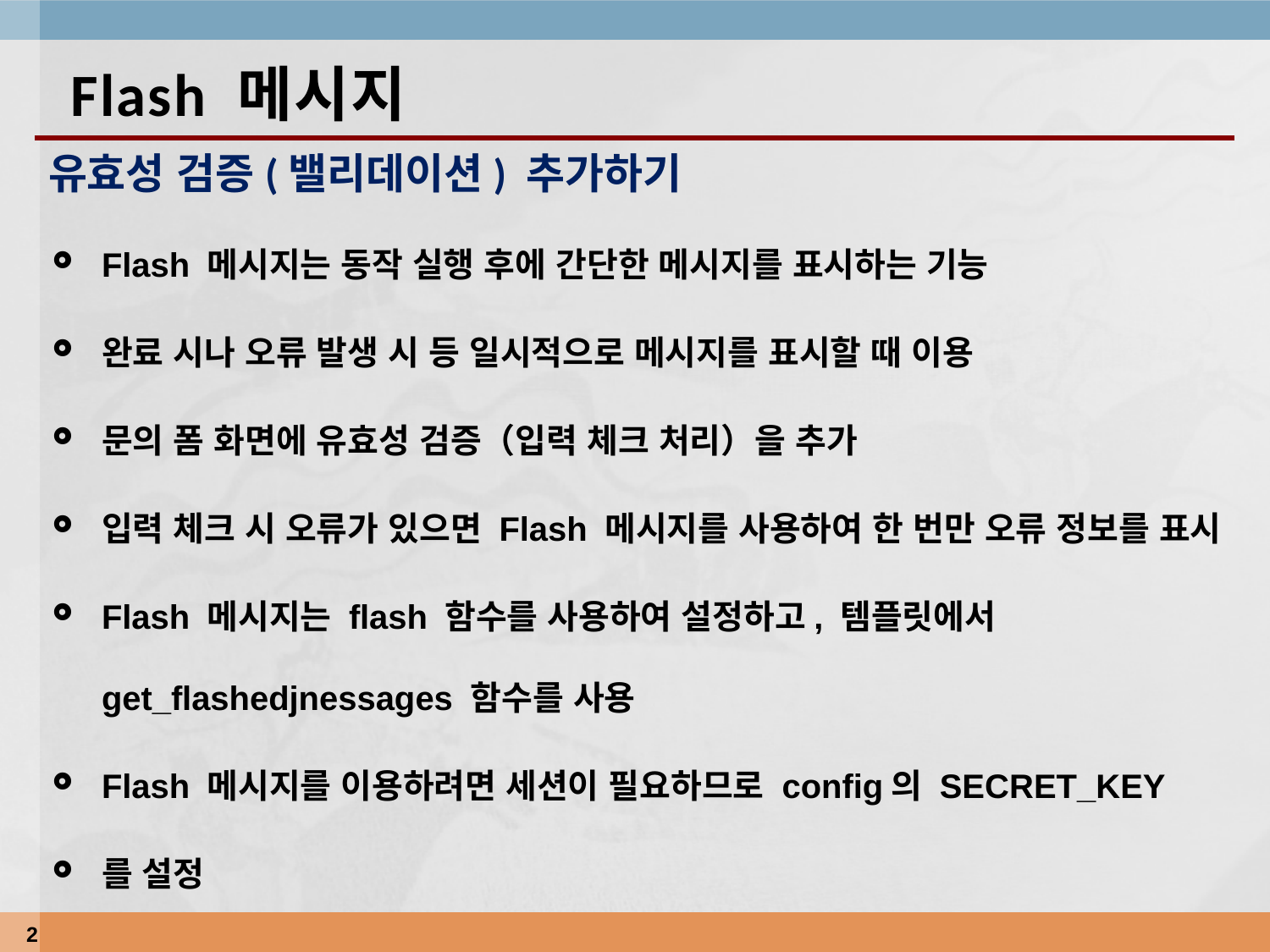

# Flash 메시지
유효성 검증(밸리데이션) 추가하기
Flash 메시지는 동작 실행 후에 간단한 메시지를 표시하는 기능
완료 시나 오류 발생 시 등 일시적으로 메시지를 표시할 때 이용
문의 폼 화면에 유효성 검증（입력 체크 처리）을 추가
입력 체크 시 오류가 있으면 Flash 메시지를 사용하여 한 번만 오류 정보를 표시
Flash 메시지는 flash 함수를 사용하여 설정하고, 템플릿에서 get_flashedjnessages 함수를 사용
Flash 메시지를 이용하려면 세션이 필요하므로 config의 SECRET_KEY
를 설정